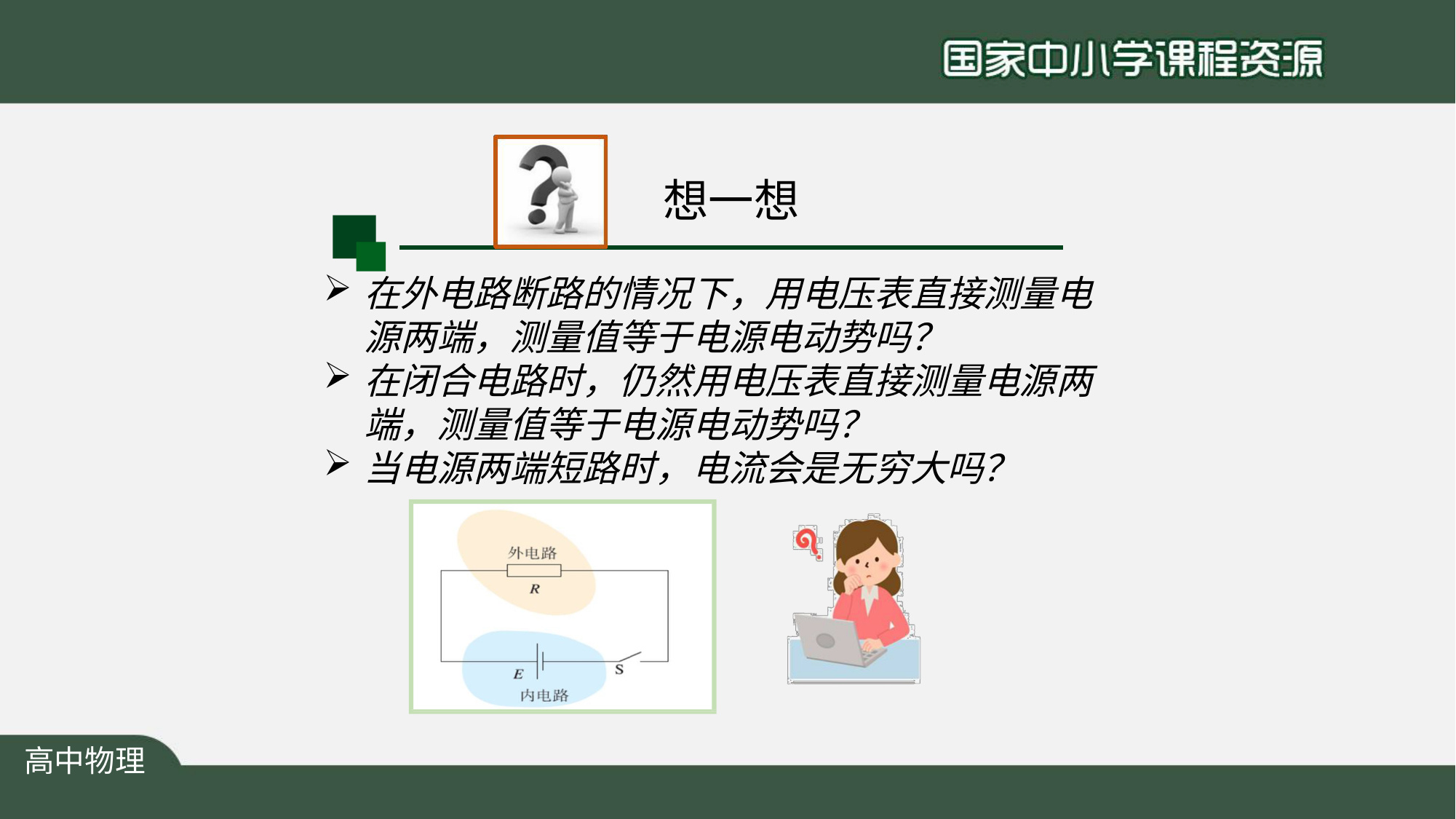

# 想一想

在外电路断路的情况下，用电压表直接测量电 源两端，测量值等于电源电动势吗？
在闭合电路时，仍然用电压表直接测量电源两 端，测量值等于电源电动势吗？
当电源两端短路时，电流会是无穷大吗？

高中物理